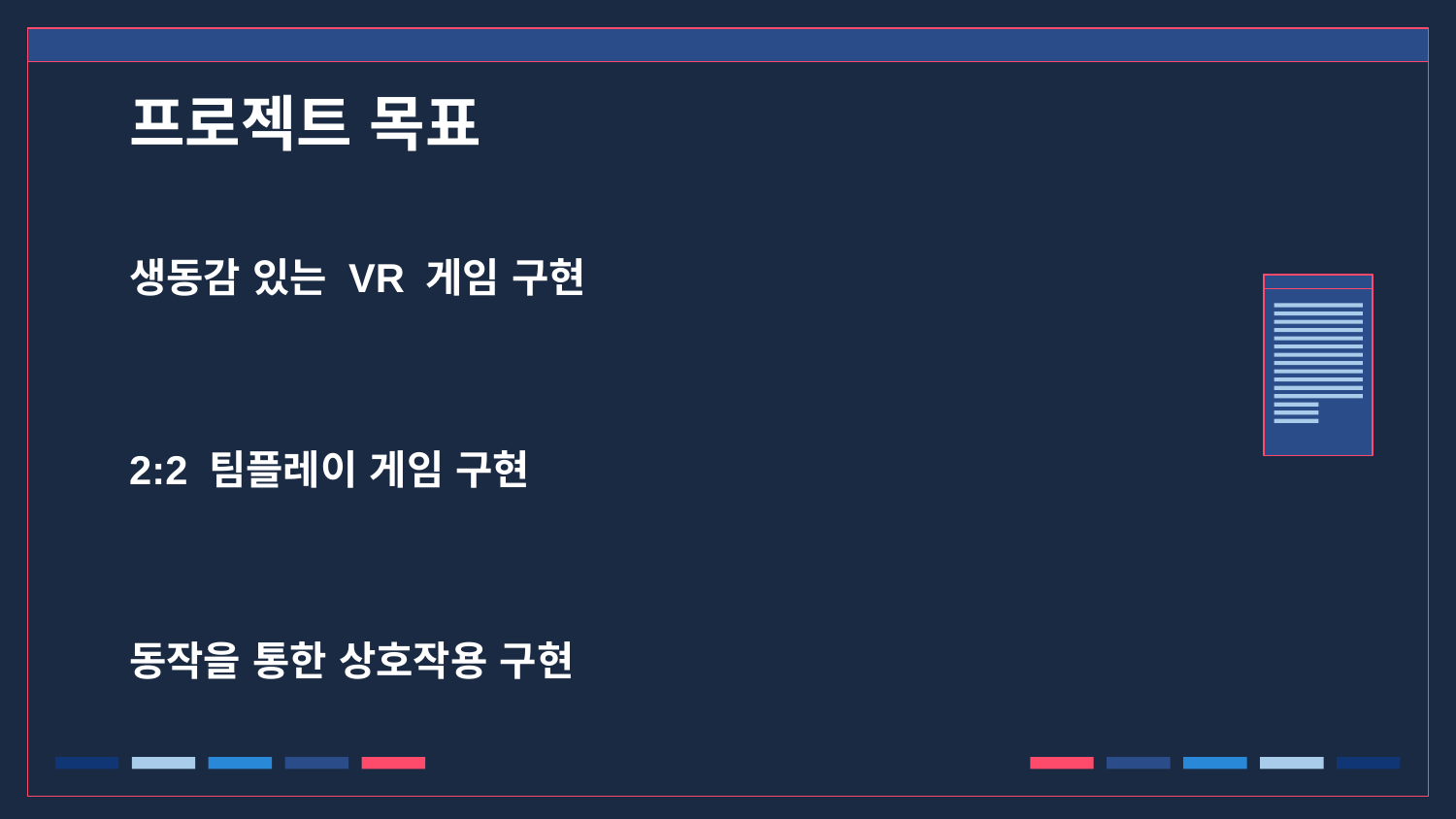

# 프로젝트 목표
생동감 있는 VR 게임 구현

2:2 팀플레이 게임 구현
동작을 통한 상호작용 구현